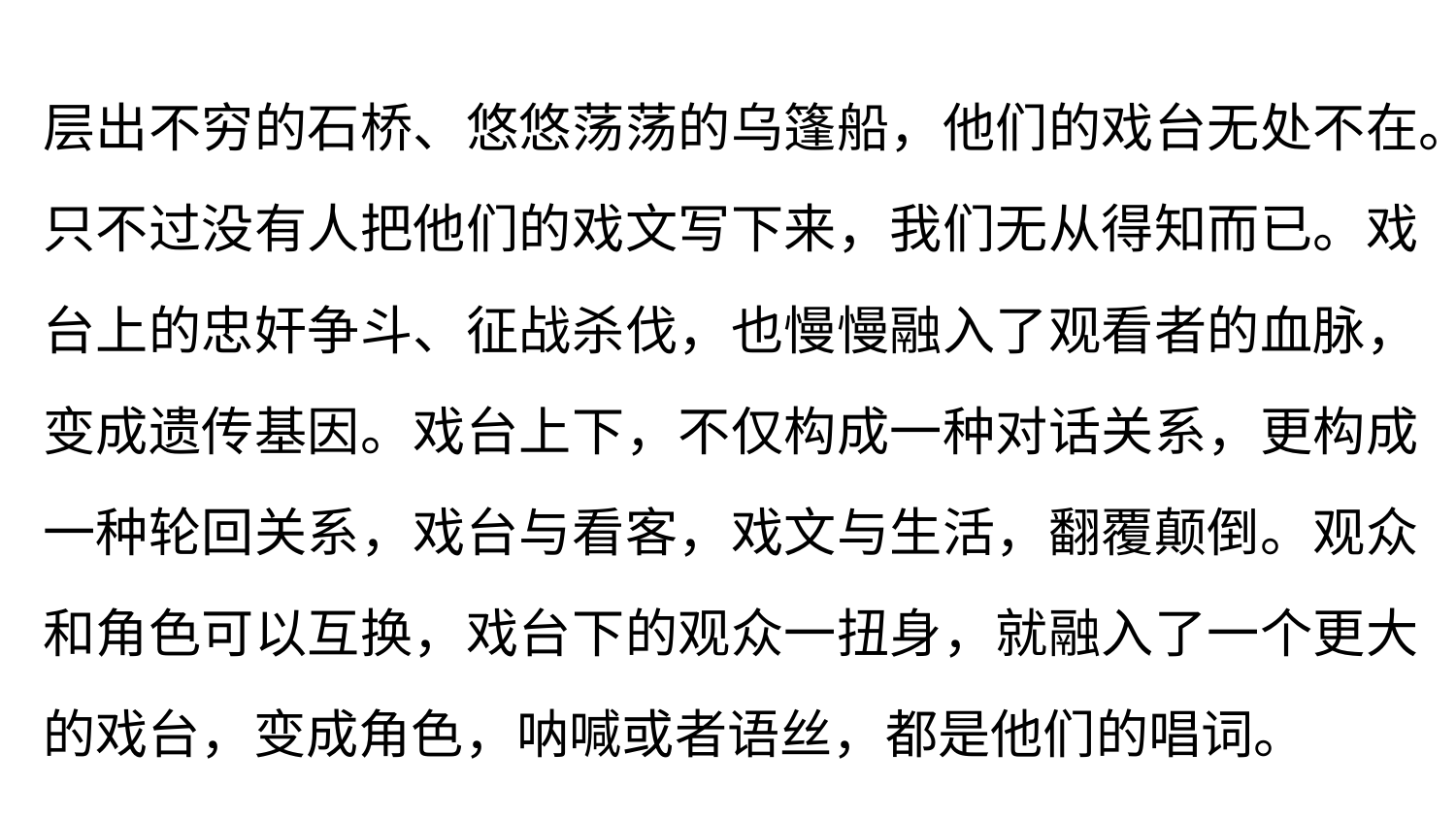

层出不穷的石桥、悠悠荡荡的乌篷船，他们的戏台无处不在。只不过没有人把他们的戏文写下来，我们无从得知而已。戏台上的忠奸争斗、征战杀伐，也慢慢融入了观看者的血脉，变成遗传基因。戏台上下，不仅构成一种对话关系，更构成一种轮回关系，戏台与看客，戏文与生活，翻覆颠倒。观众和角色可以互换，戏台下的观众一扭身，就融入了一个更大的戏台，变成角色，呐喊或者语丝，都是他们的唱词。